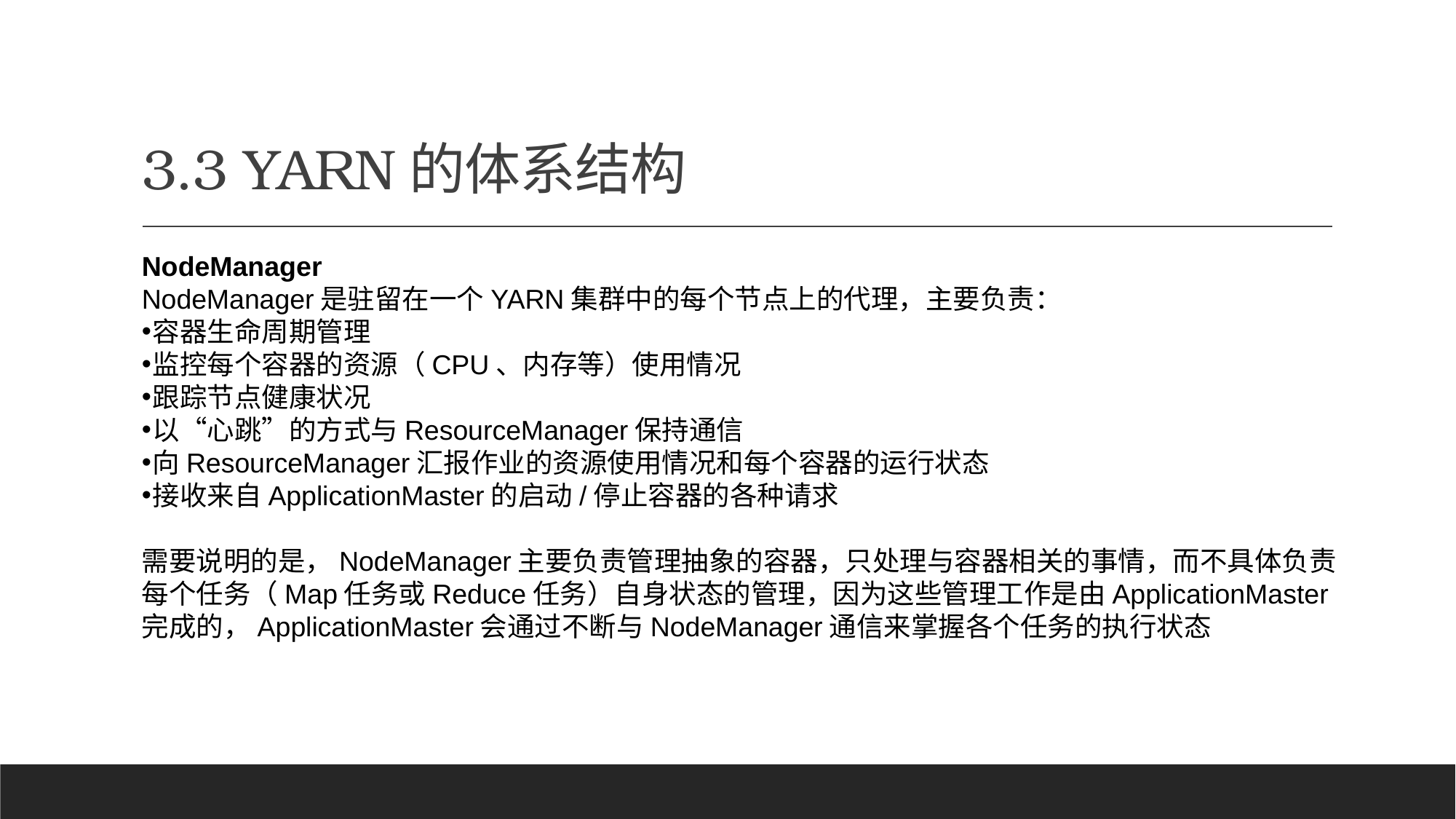

# 3.3 YARN的体系结构
NodeManager
NodeManager是驻留在一个YARN集群中的每个节点上的代理，主要负责：
容器生命周期管理
监控每个容器的资源（CPU、内存等）使用情况
跟踪节点健康状况
以“心跳”的方式与ResourceManager保持通信
向ResourceManager汇报作业的资源使用情况和每个容器的运行状态
接收来自ApplicationMaster的启动/停止容器的各种请求

需要说明的是，NodeManager主要负责管理抽象的容器，只处理与容器相关的事情，而不具体负责每个任务（Map任务或Reduce任务）自身状态的管理，因为这些管理工作是由ApplicationMaster完成的，ApplicationMaster会通过不断与NodeManager通信来掌握各个任务的执行状态